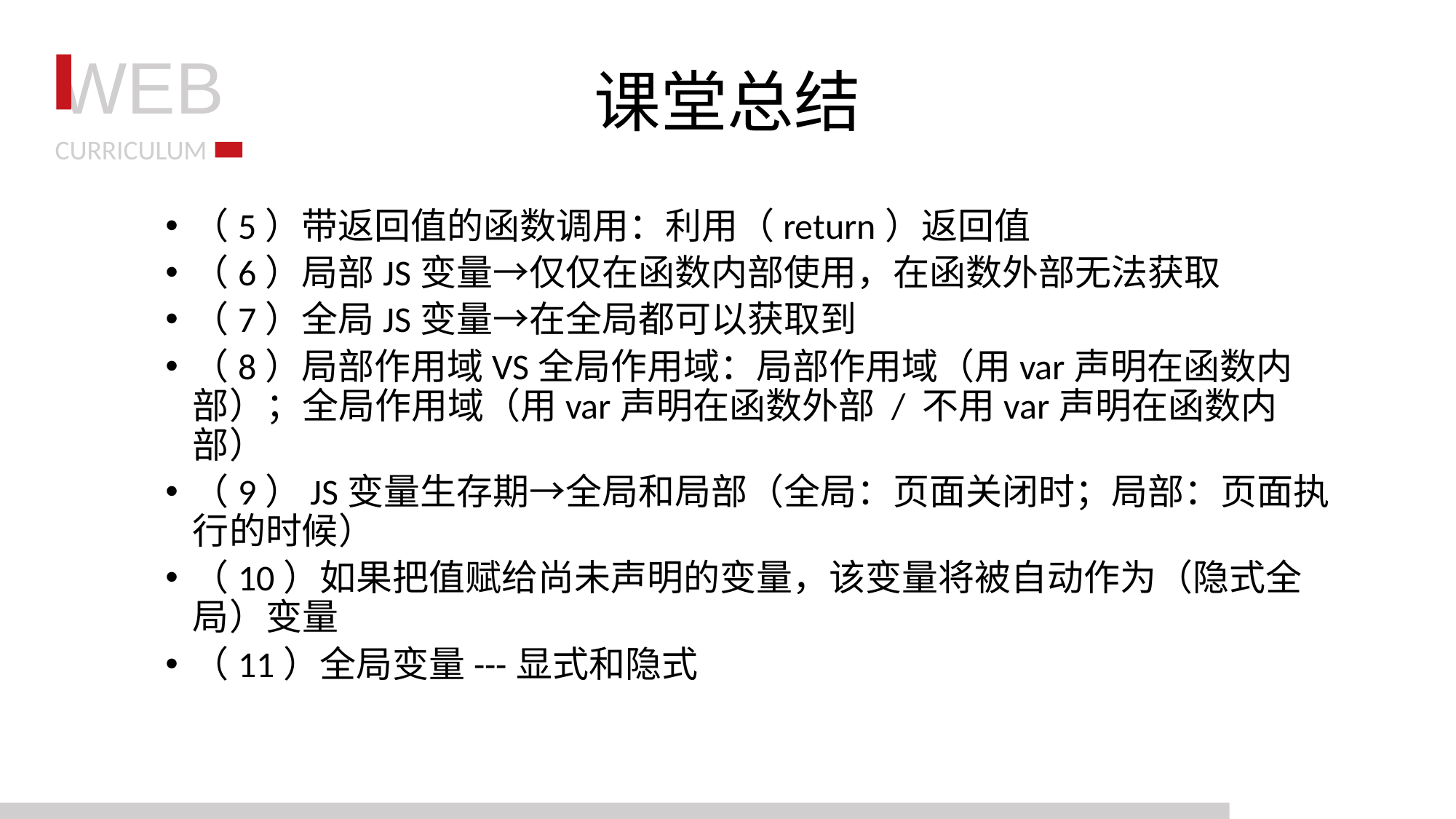

# 课堂总结
（5）带返回值的函数调用：利用（return）返回值
（6）局部JS变量→仅仅在函数内部使用，在函数外部无法获取
（7）全局JS变量→在全局都可以获取到
（8）局部作用域VS全局作用域：局部作用域（用var声明在函数内部）；全局作用域（用var声明在函数外部 / 不用var声明在函数内部）
（9）JS变量生存期→全局和局部（全局：页面关闭时；局部：页面执行的时候）
（10）如果把值赋给尚未声明的变量，该变量将被自动作为（隐式全局）变量
（11）全局变量---显式和隐式